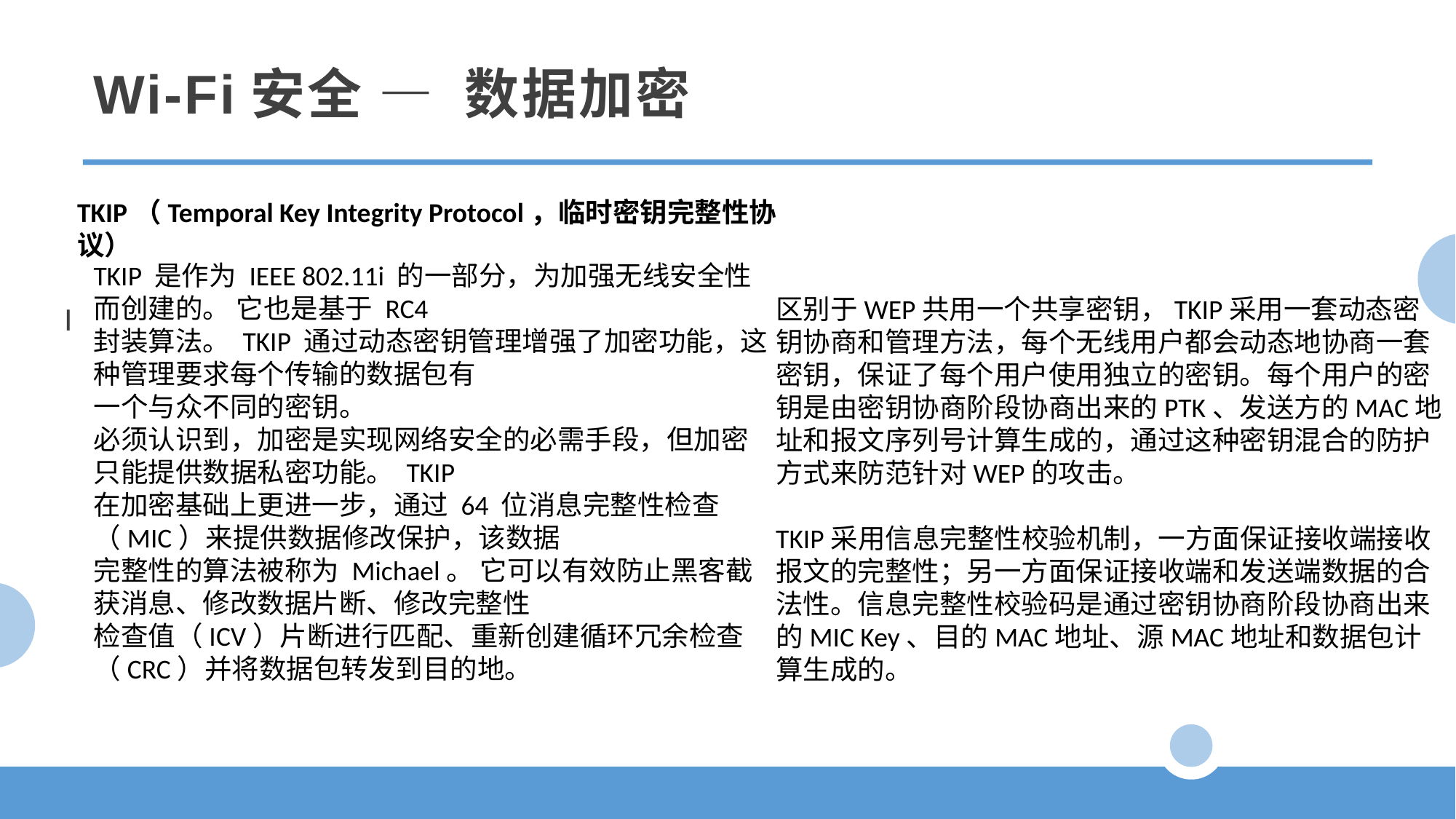

Wi-Fi安全 —  数据加密

I
TKIP（Temporal Key Integrity Protocol，临时密钥完整性协议）

TKIP 是作为 IEEE 802.11i 的一部分，为加强无线安全性而创建的。 它也是基于 RC4
封装算法。 TKIP 通过动态密钥管理增强了加密功能，这种管理要求每个传输的数据包有
一个与众不同的密钥。
必须认识到，加密是实现网络安全的必需手段，但加密只能提供数据私密功能。 TKIP
在加密基础上更进一步，通过 64 位消息完整性检查（MIC）来提供数据修改保护，该数据
完整性的算法被称为 Michael。 它可以有效防止黑客截获消息、修改数据片断、修改完整性
检查值（ICV）片断进行匹配、重新创建循环冗余检查（CRC）并将数据包转发到目的地。
区别于WEP共用一个共享密钥，TKIP采用一套动态密钥协商和管理方法，每个无线用户都会动态地协商一套密钥，保证了每个用户使用独立的密钥。每个用户的密钥是由密钥协商阶段协商出来的PTK、发送方的MAC地址和报文序列号计算生成的，通过这种密钥混合的防护方式来防范针对WEP的攻击。

TKIP采用信息完整性校验机制，一方面保证接收端接收报文的完整性；另一方面保证接收端和发送端数据的合法性。信息完整性校验码是通过密钥协商阶段协商出来的MIC Key、目的MAC地址、源MAC地址和数据包计算生成的。